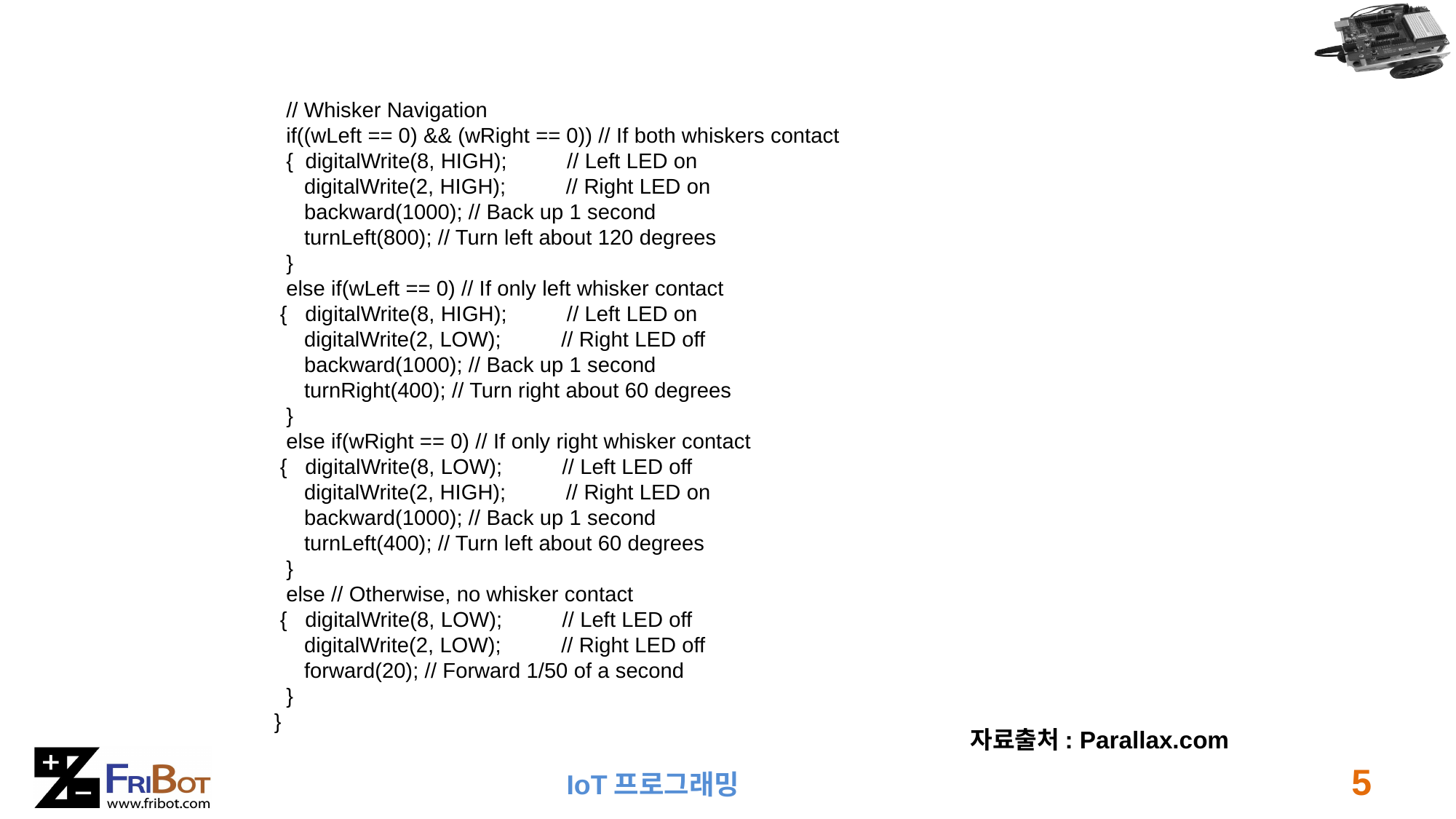

// Whisker Navigation
  if((wLeft == 0) && (wRight == 0)) // If both whiskers contact
  {  digitalWrite(8, HIGH);          // Left LED on
     digitalWrite(2, HIGH);          // Right LED on
     backward(1000); // Back up 1 second
     turnLeft(800); // Turn left about 120 degrees
  }
  else if(wLeft == 0) // If only left whisker contact
 {   digitalWrite(8, HIGH);          // Left LED on
     digitalWrite(2, LOW);          // Right LED off
     backward(1000); // Back up 1 second
     turnRight(400); // Turn right about 60 degrees
  }
  else if(wRight == 0) // If only right whisker contact
 {   digitalWrite(8, LOW);          // Left LED off
     digitalWrite(2, HIGH);          // Right LED on
     backward(1000); // Back up 1 second
     turnLeft(400); // Turn left about 60 degrees
  }
  else // Otherwise, no whisker contact
 {   digitalWrite(8, LOW);          // Left LED off
     digitalWrite(2, LOW);          // Right LED off
     forward(20); // Forward 1/50 of a second
  }
}
자료출처: Parallax.com
5